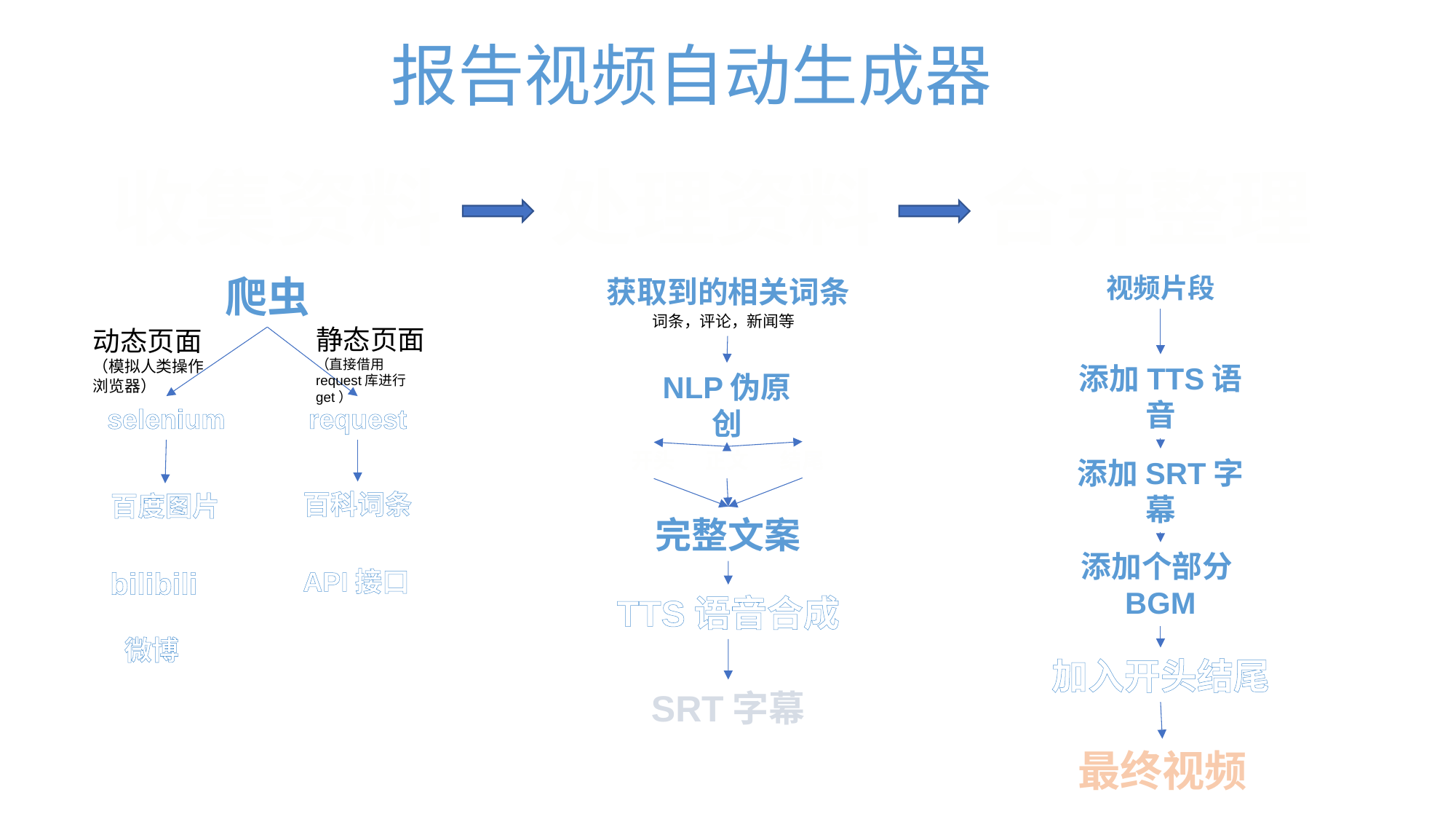

报告视频自动生成器
收集资料
处理资料
合并整理

爬虫
视频片段
获取到的相关词条
词条，评论，新闻等
静态页面
（直接借用request库进行get）
动态页面
（模拟人类操作浏览器）
添加TTS语音
NLP伪原创
selenium
request
结尾
正文
开头
添加SRT字幕
百科词条
百度图片
完整文案
添加个部分BGM
bilibili
API接口
TTS语音合成
微博
加入开头结尾
SRT字幕
最终视频